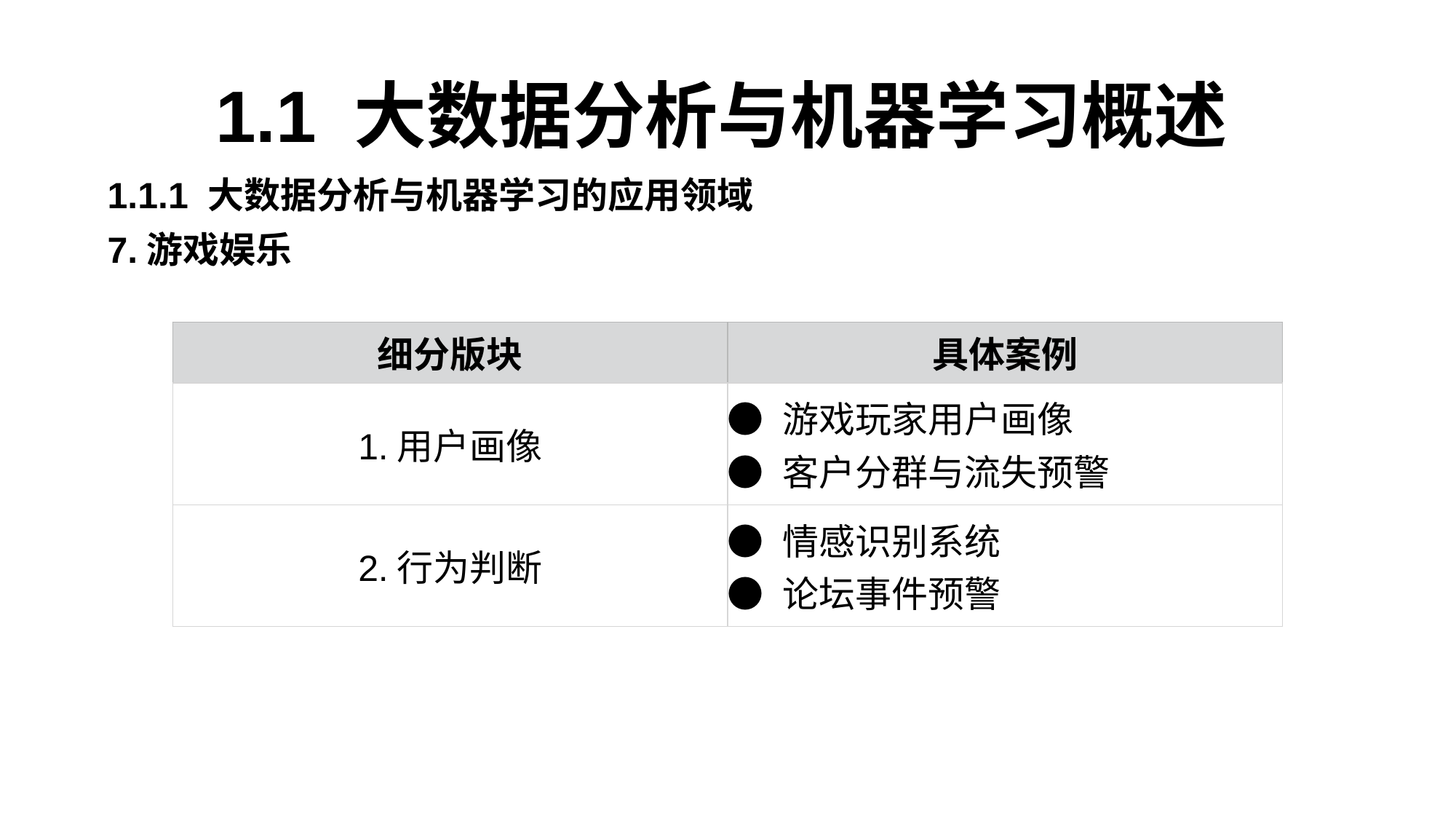

# 1.1 大数据分析与机器学习概述
1.1.1 大数据分析与机器学习的应用领域
7.游戏娱乐
| 细分版块 | 具体案例 |
| --- | --- |
| 1.用户画像 | ● 游戏玩家用户画像 ● 客户分群与流失预警 |
| 2.行为判断 | ● 情感识别系统 ● 论坛事件预警 |